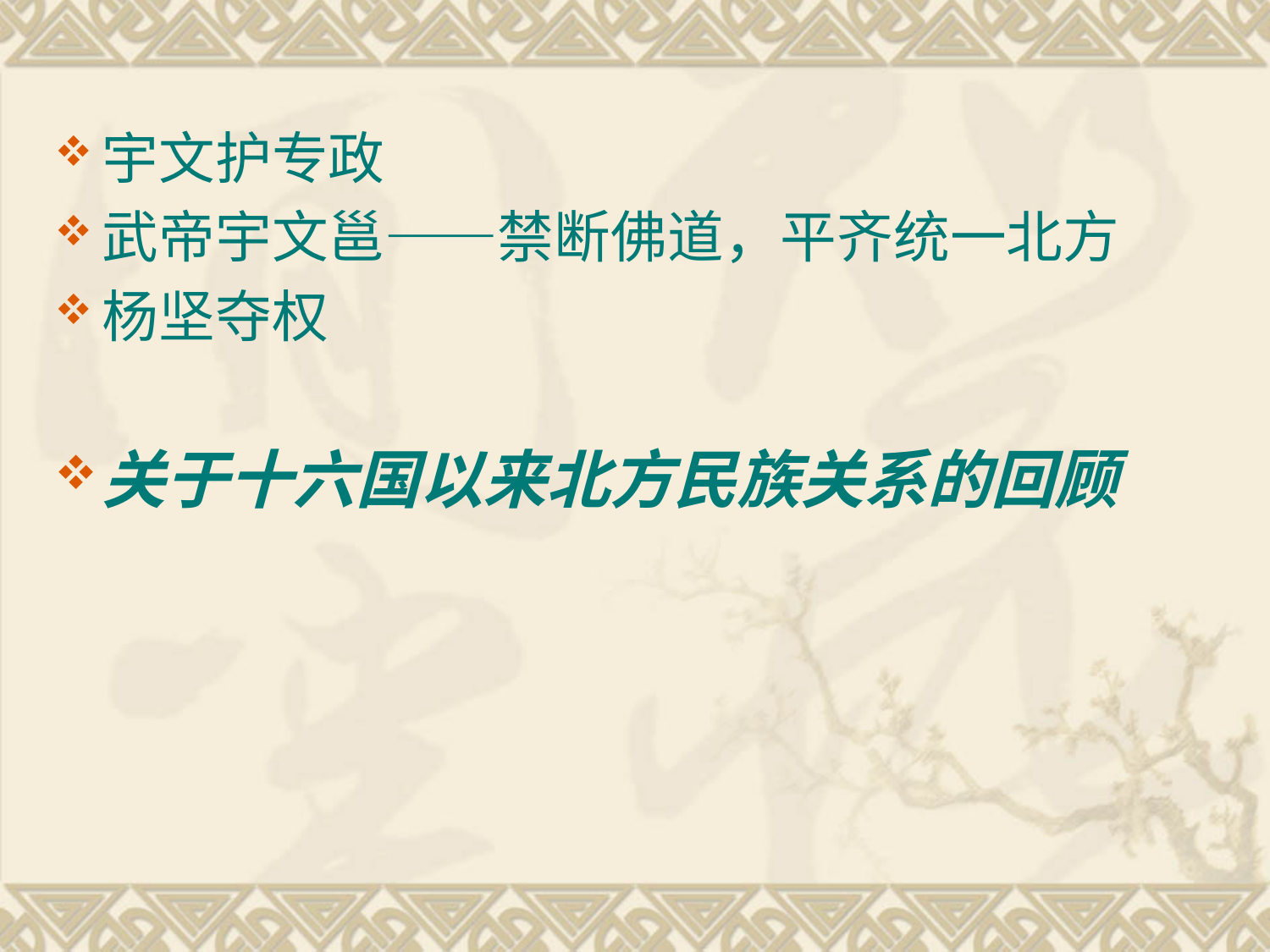

宇文护专政
武帝宇文邕——禁断佛道，平齐统一北方
杨坚夺权

关于十六国以来北方民族关系的回顾